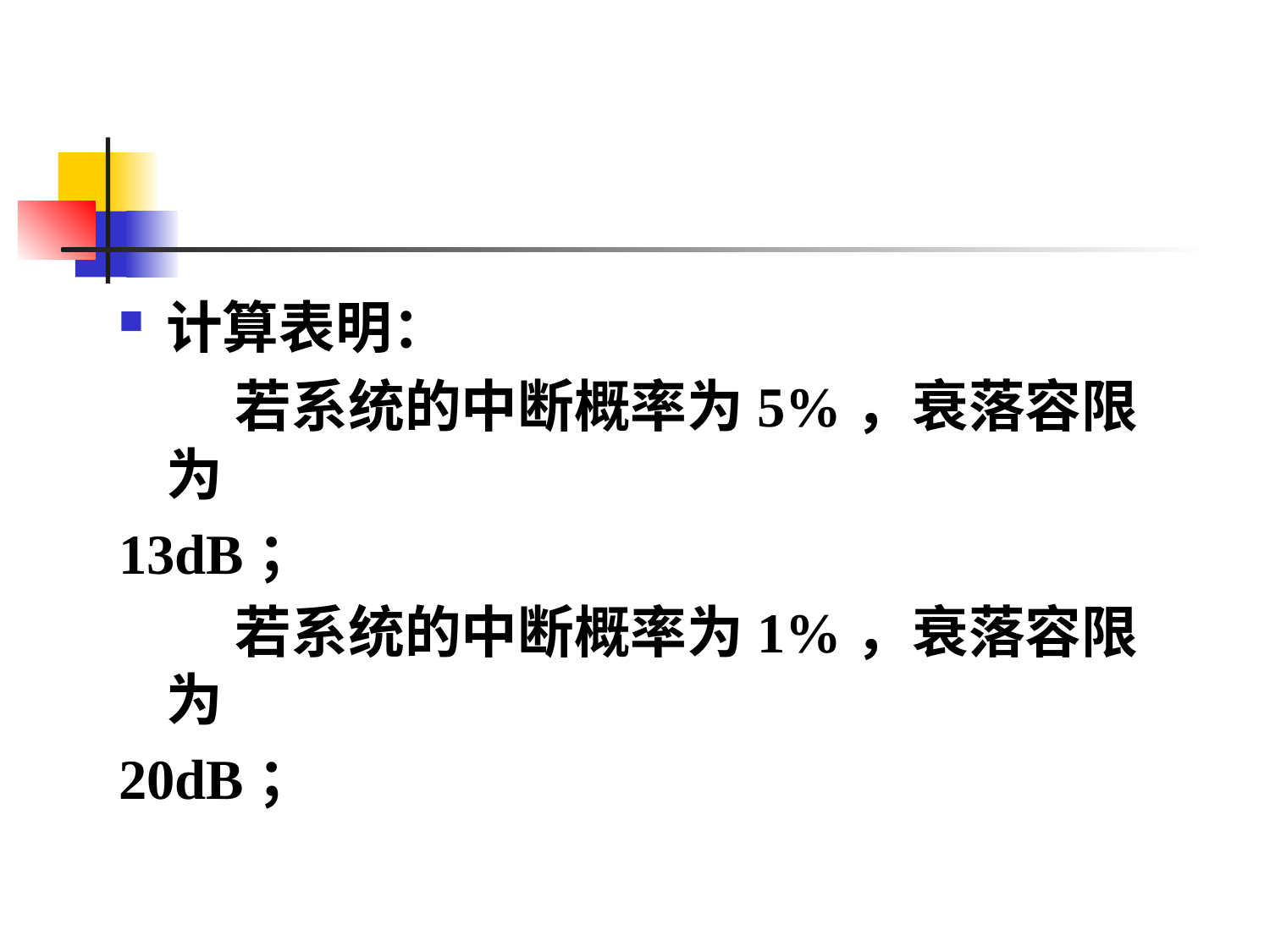

#
计算表明：
        若系统的中断概率为5%，衰落容限为
13dB；
        若系统的中断概率为1%，衰落容限为
20dB；